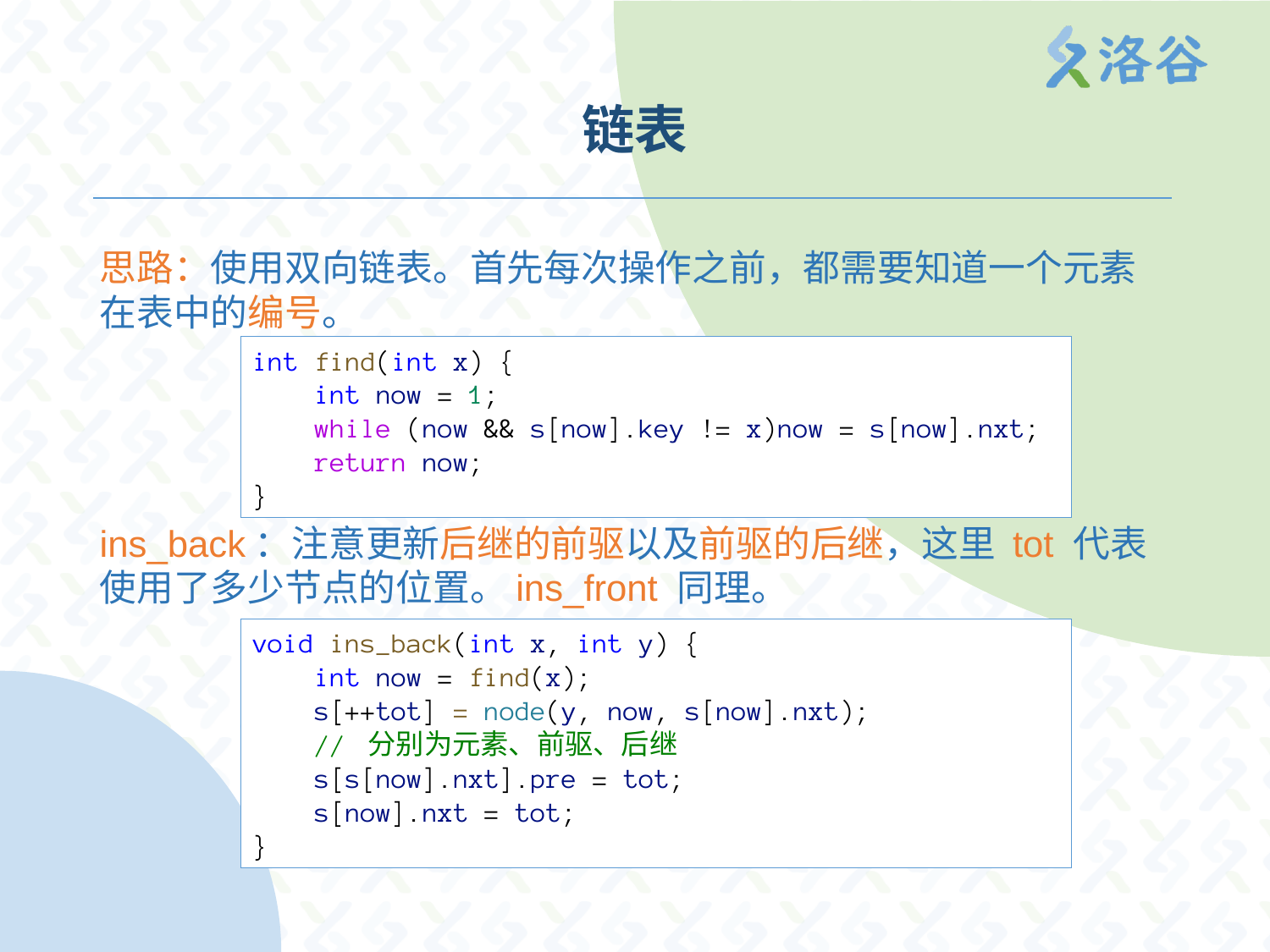

# 链表
思路：使用双向链表。首先每次操作之前，都需要知道一个元素在表中的编号。

ins_back：注意更新后继的前驱以及前驱的后继，这里 tot 代表使用了多少节点的位置。ins_front 同理。
int find(int x) {
    int now = 1;
    while (now && s[now].key != x)now = s[now].nxt;
    return now;
}
void ins_back(int x, int y) {
    int now = find(x);
    s[++tot] = node(y, now, s[now].nxt);
    // 分别为元素、前驱、后继
    s[s[now].nxt].pre = tot;
    s[now].nxt = tot;
}